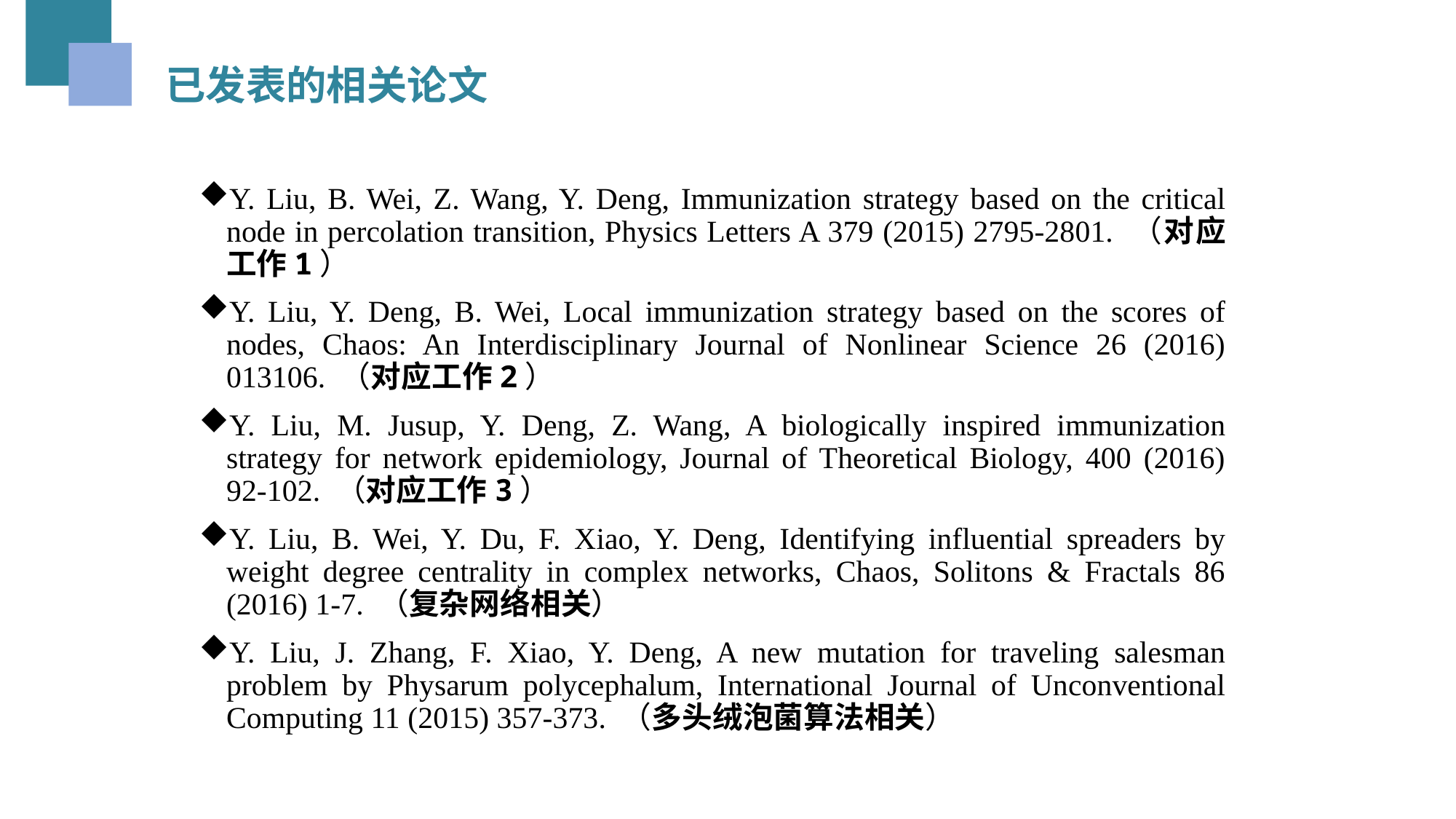

已发表的相关论文
Y. Liu, B. Wei, Z. Wang, Y. Deng, Immunization strategy based on the critical node in percolation transition, Physics Letters A 379 (2015) 2795-2801. （对应工作1）
Y. Liu, Y. Deng, B. Wei, Local immunization strategy based on the scores of nodes, Chaos: An Interdisciplinary Journal of Nonlinear Science 26 (2016) 013106. （对应工作2）
Y. Liu, M. Jusup, Y. Deng, Z. Wang, A biologically inspired immunization strategy for network epidemiology, Journal of Theoretical Biology, 400 (2016) 92-102. （对应工作3）
Y. Liu, B. Wei, Y. Du, F. Xiao, Y. Deng, Identifying influential spreaders by weight degree centrality in complex networks, Chaos, Solitons & Fractals 86 (2016) 1-7. （复杂网络相关）
Y. Liu, J. Zhang, F. Xiao, Y. Deng, A new mutation for traveling salesman problem by Physarum polycephalum, International Journal of Unconventional Computing 11 (2015) 357-373. （多头绒泡菌算法相关）